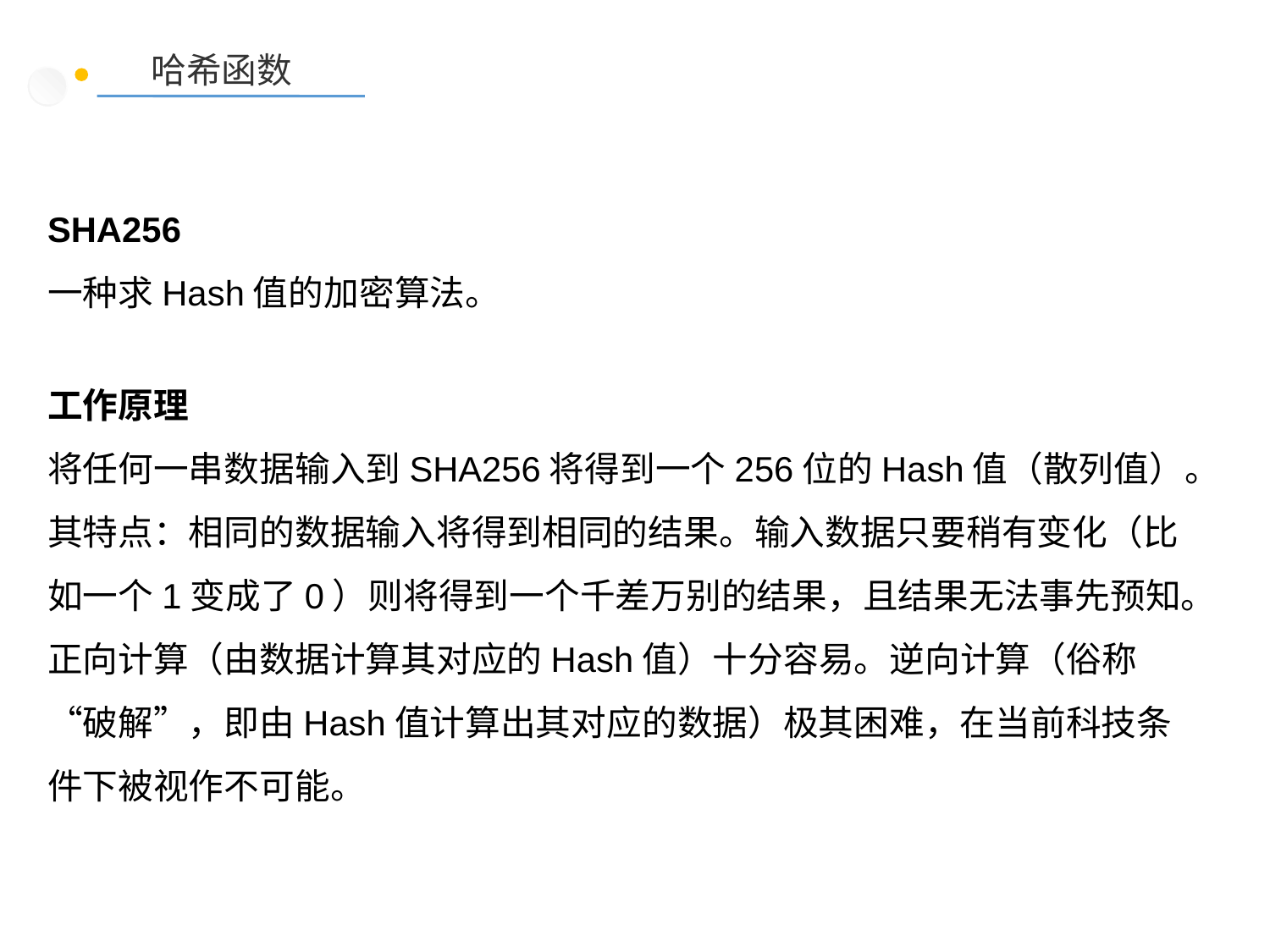

哈希函数

SHA256
一种求Hash值的加密算法。
工作原理
将任何一串数据输入到SHA256将得到一个256位的Hash值（散列值）。其特点：相同的数据输入将得到相同的结果。输入数据只要稍有变化（比如一个1变成了0）则将得到一个千差万别的结果，且结果无法事先预知。正向计算（由数据计算其对应的Hash值）十分容易。逆向计算（俗称“破解”，即由Hash值计算出其对应的数据）极其困难，在当前科技条件下被视作不可能。